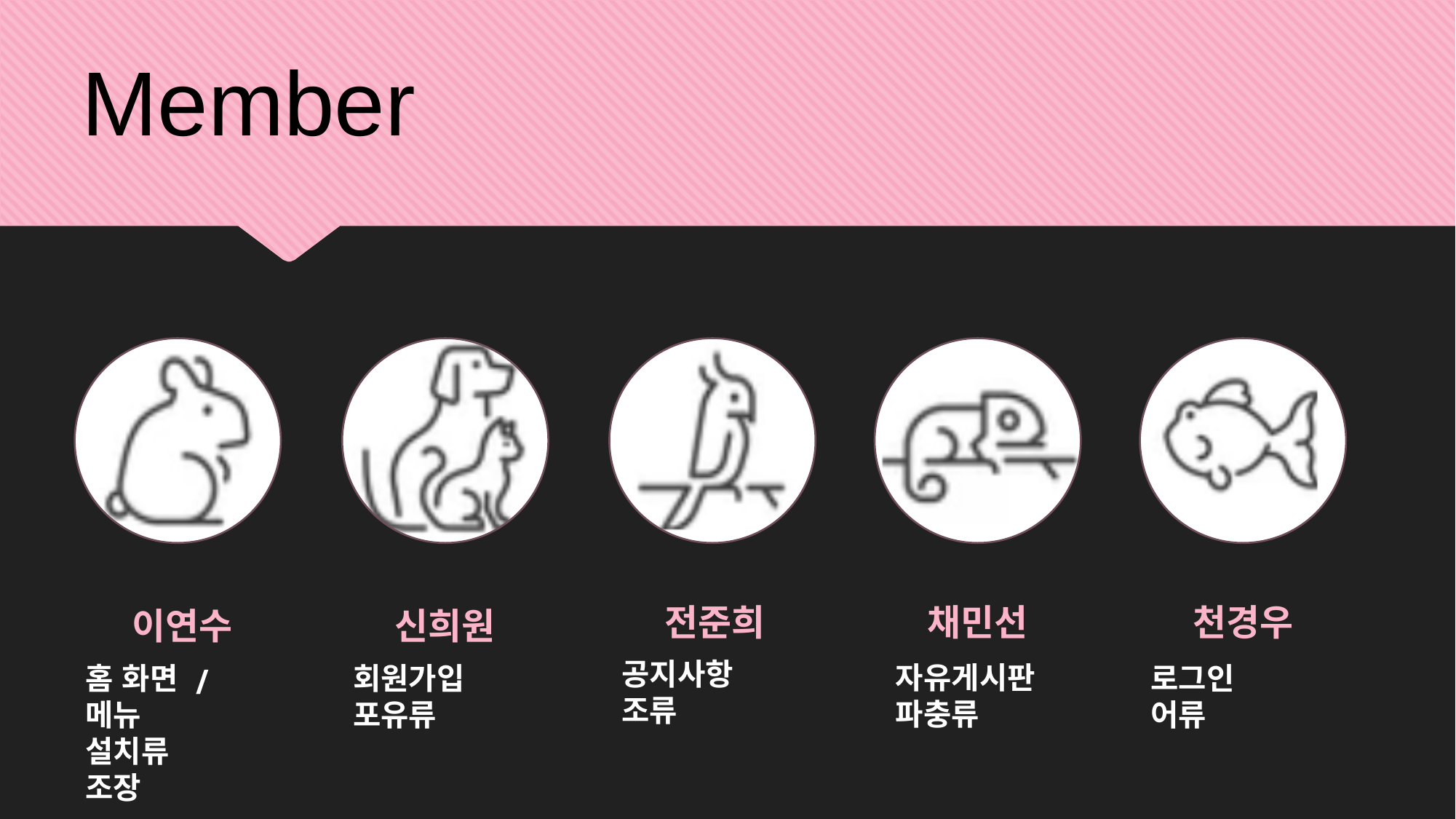

Member

채민선
천경우
전준희
이연수
신희원
공지사항
조류
자유게시판
파충류
홈 화면 / 메뉴
설치류
조장
회원가입
포유류
로그인
어류